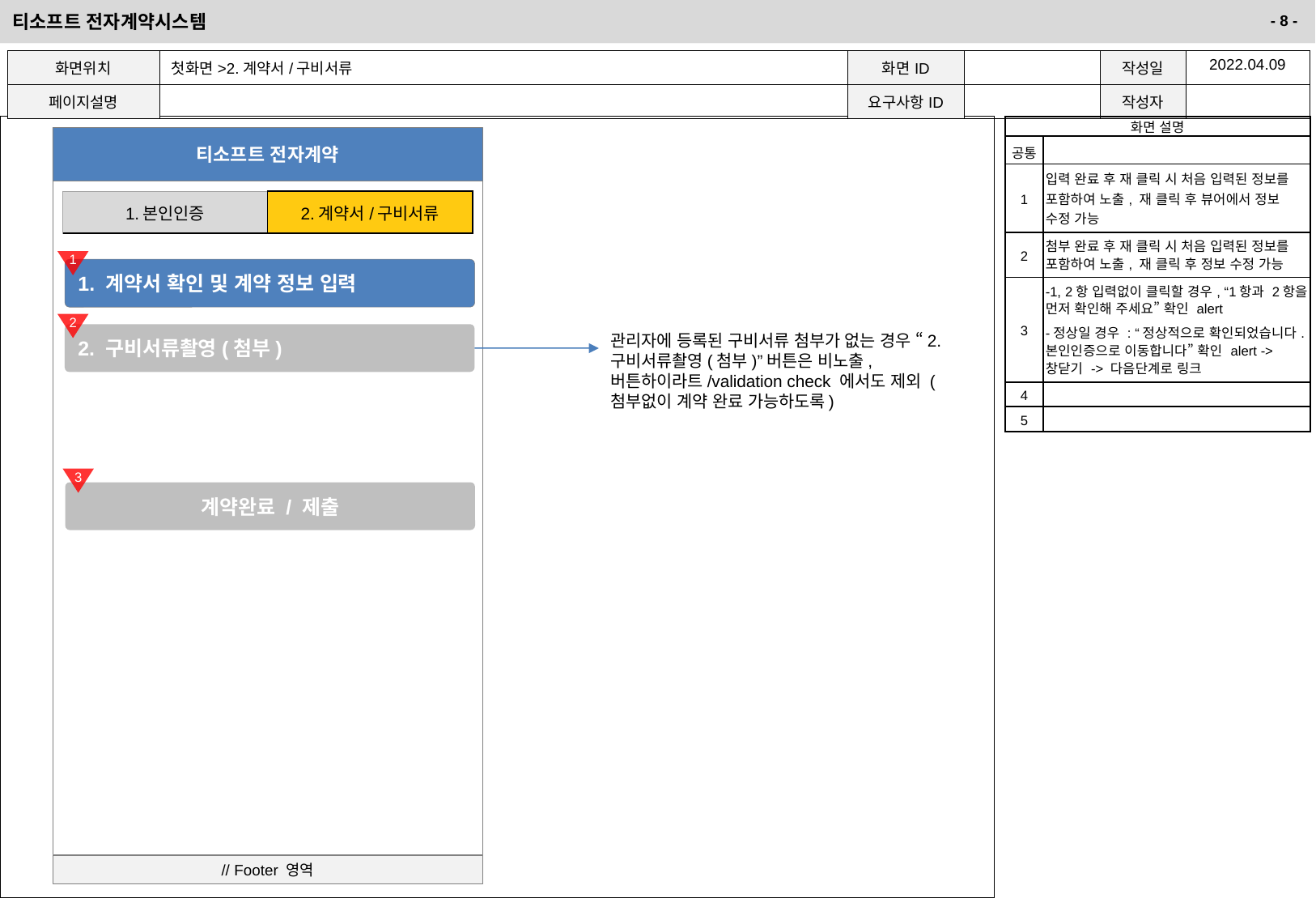

| 화면위치 | 첫화면>2.계약서/구비서류 | 화면ID |  | 작성일 | 2022.04.09 |
| --- | --- | --- | --- | --- | --- |
| 페이지설명 |  | 요구사항ID |  | 작성자 |  |
| 화면 설명 |  |
| --- | --- |
| 공통 |  |
| 1 | 입력 완료 후 재 클릭 시 처음 입력된 정보를 포함하여 노출, 재 클릭 후 뷰어에서 정보 수정 가능 |
| 2 | 첨부 완료 후 재 클릭 시 처음 입력된 정보를 포함하여 노출, 재 클릭 후 정보 수정 가능 |
| 3 | -1, 2항 입력없이 클릭할 경우, “1항과 2항을 먼저 확인해 주세요” 확인 alert -정상일 경우 : “정상적으로 확인되었습니다. 본인인증으로 이동합니다” 확인 alert -> 창닫기 -> 다음단계로 링크 |
| 4 |  |
| 5 |  |
티소프트 전자계약
| 1.본인인증 | 2.계약서/구비서류 |
| --- | --- |
1
1. 계약서 확인 및 계약 정보 입력
2
2. 구비서류촬영(첨부)
관리자에 등록된 구비서류 첨부가 없는 경우 “2. 구비서류촬영(첨부)”버튼은 비노출, 버튼하이라트/validation check 에서도 제외 (첨부없이 계약 완료 가능하도록)
3
계약완료 / 제출